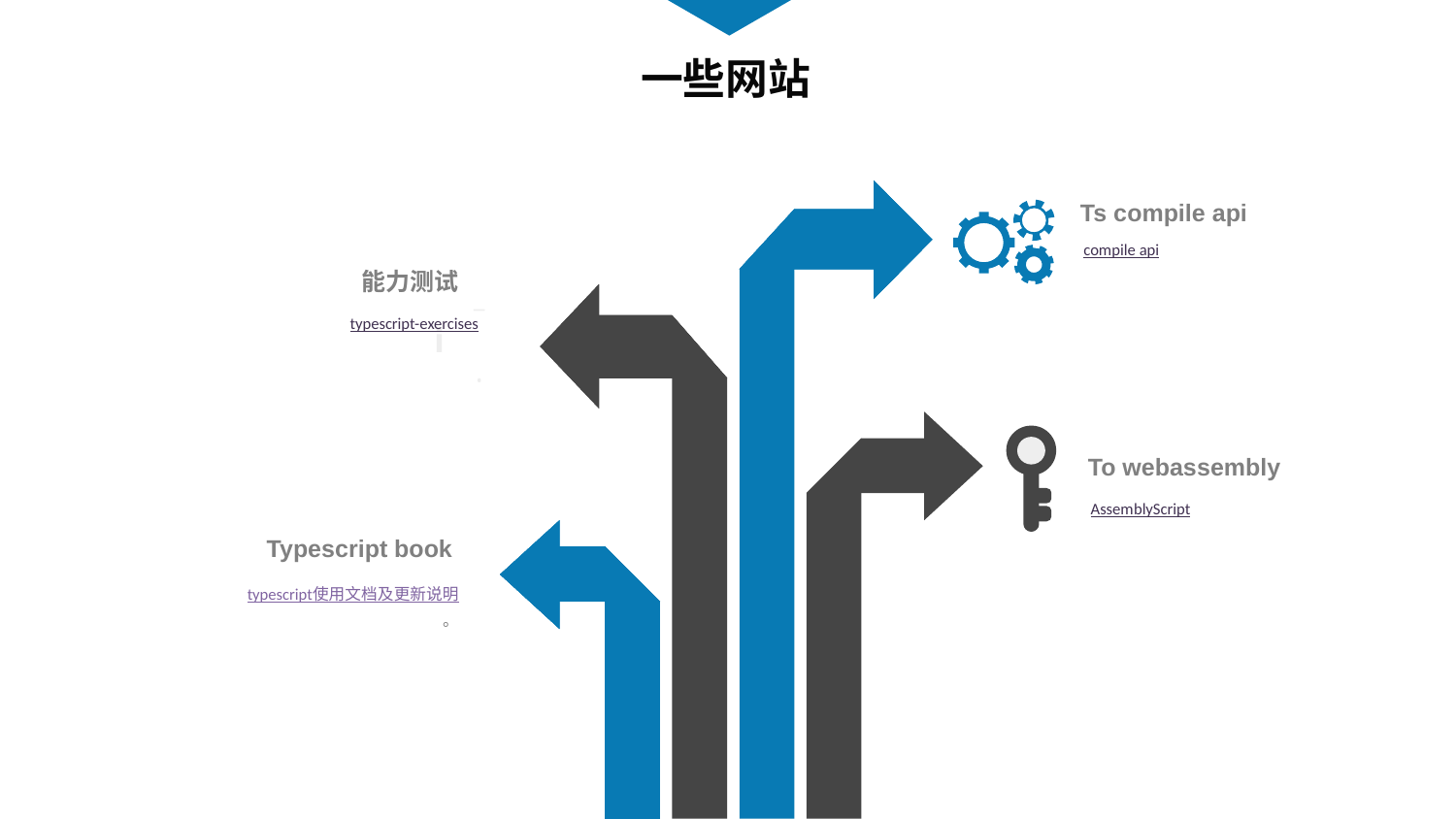

一些网站

Ts compile api
compile api

能力测试
typescript-exercises

To webassembly
AssemblyScript

Typescript book
typescript使用文档及更新说明
。